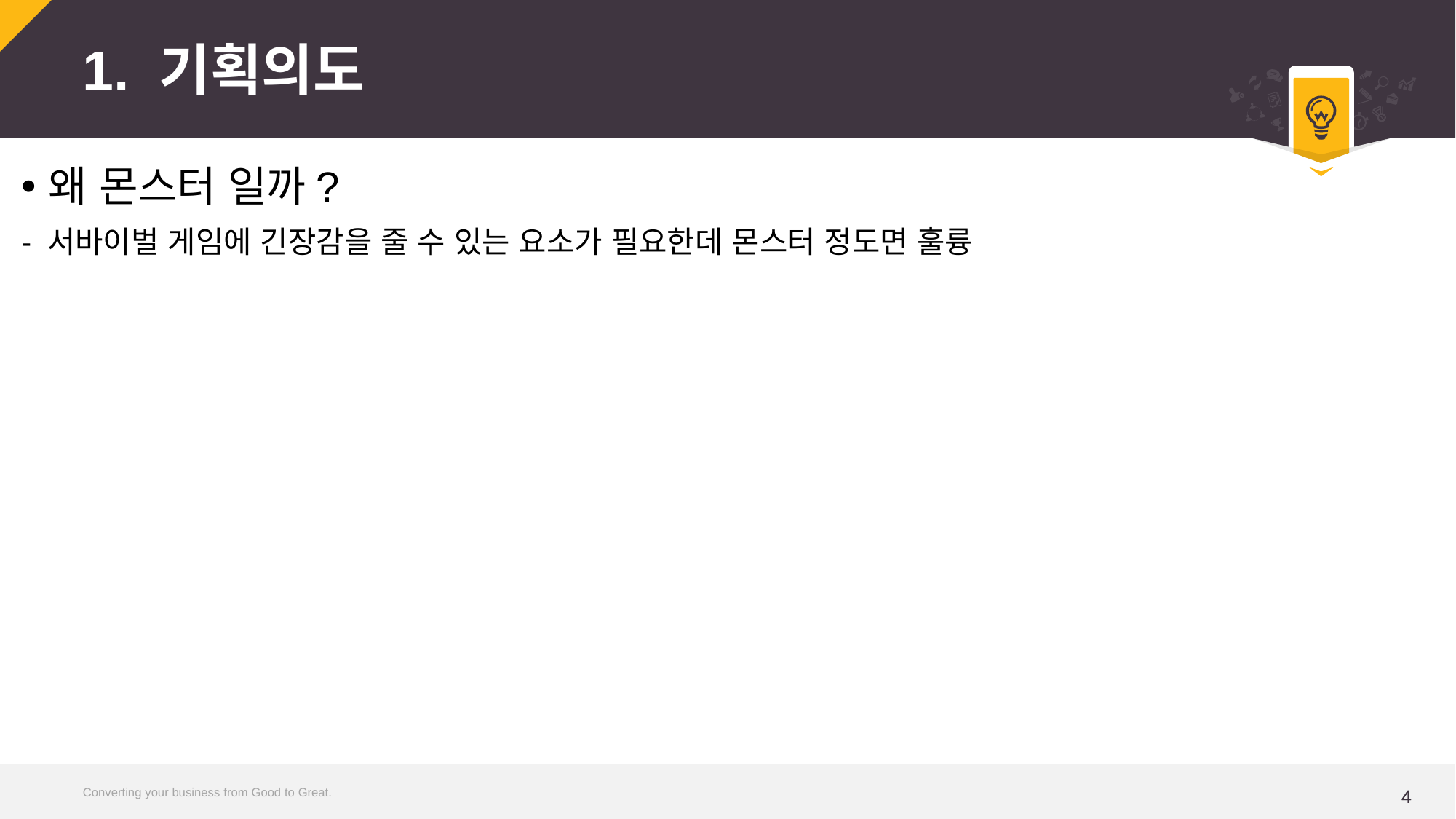

# 1. 기획의도

왜 몬스터 일까?
- 서바이벌 게임에 긴장감을 줄 수 있는 요소가 필요한데 몬스터 정도면 훌륭
Converting your business from Good to Great.